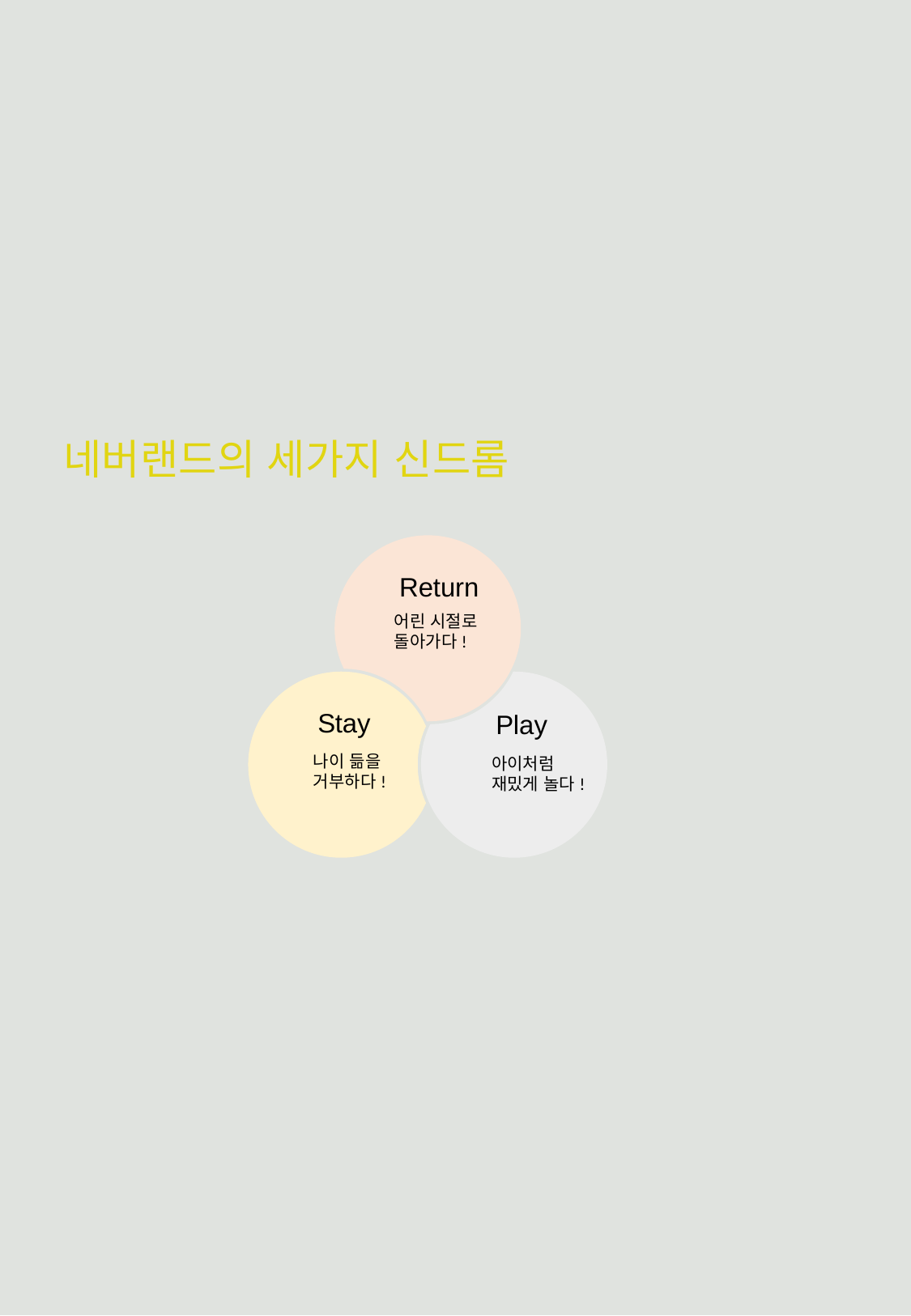

네버랜드의 세가지 신드롬

Return
어린 시절로
돌아가다!

Stay
Play
나이 듦을
거부하다!
아이처럼
재밌게 놀다!